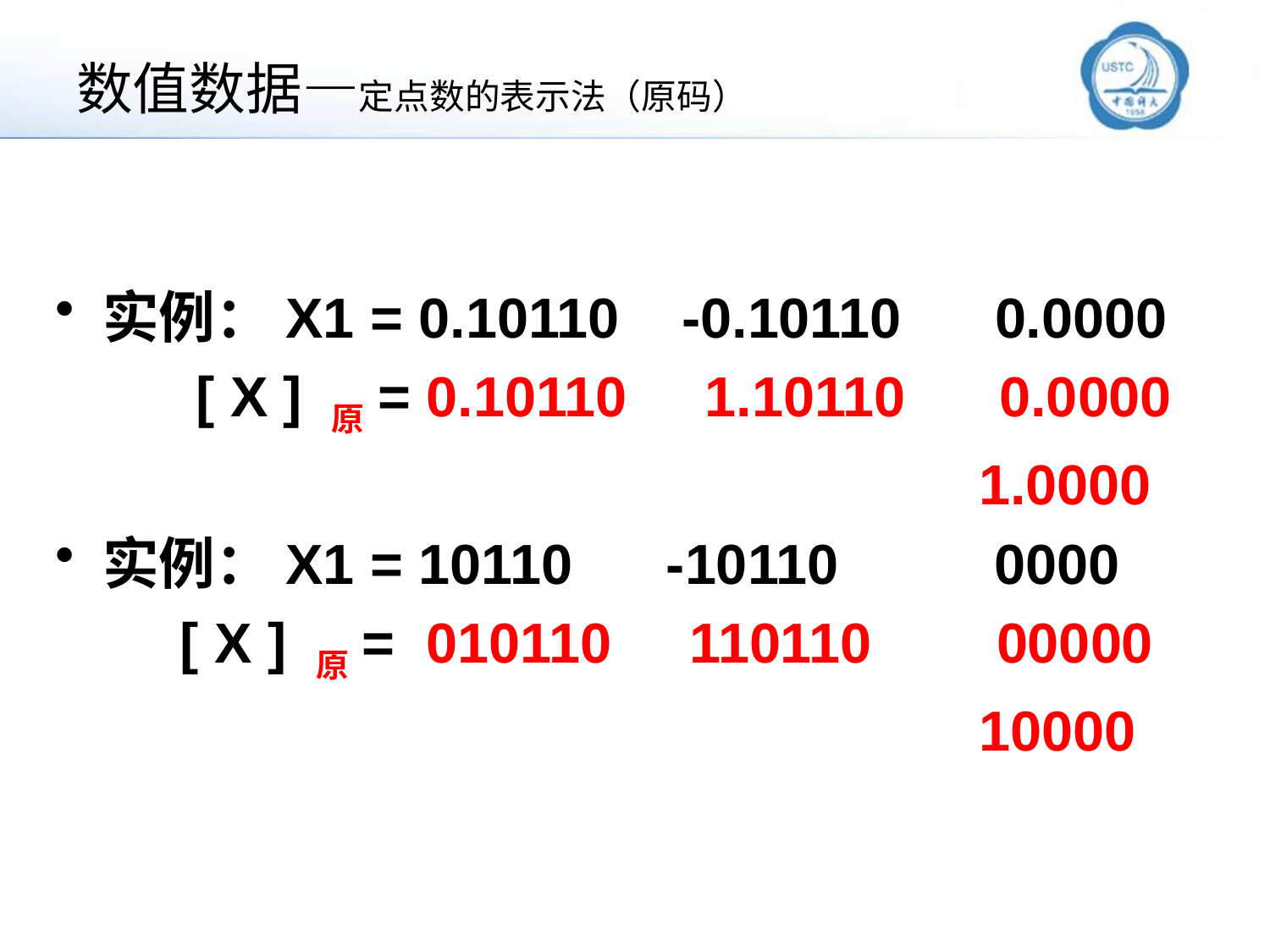

# 数值数据—定点数的表示法（原码）
实例：X1 = 0.10110    -0.10110      0.0000
         [ X ] 原= 0.10110     1.10110      0.0000
                                                           1.0000
实例：X1 = 10110      -10110          0000
        [ X ] 原=  010110     110110        00000
                                                           10000